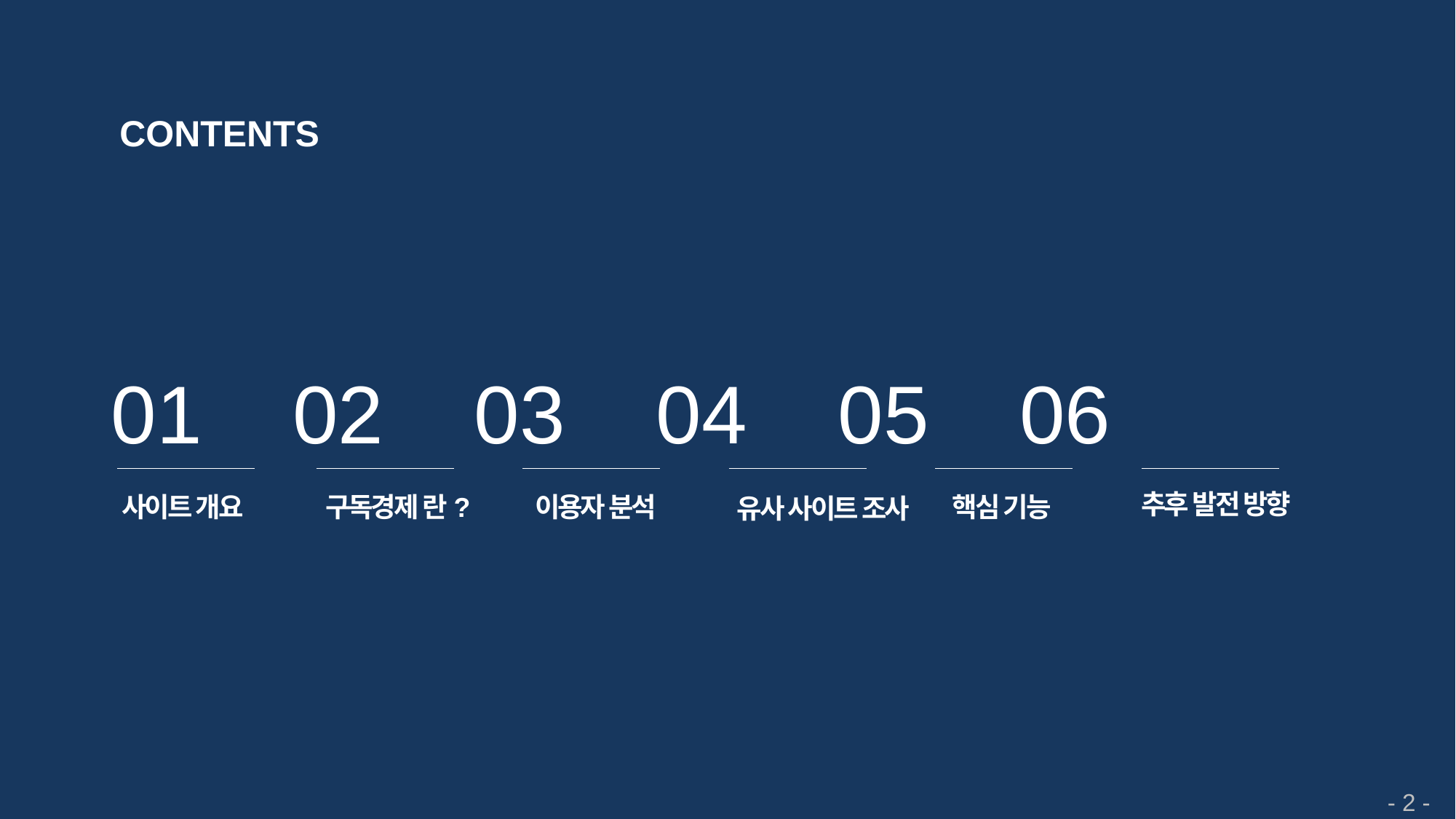

CONTENTS
01    02    03    04    05    06
추후 발전 방향
사이트 개요
구독경제 란?
이용자 분석
핵심 기능
유사 사이트 조사
- 2 -